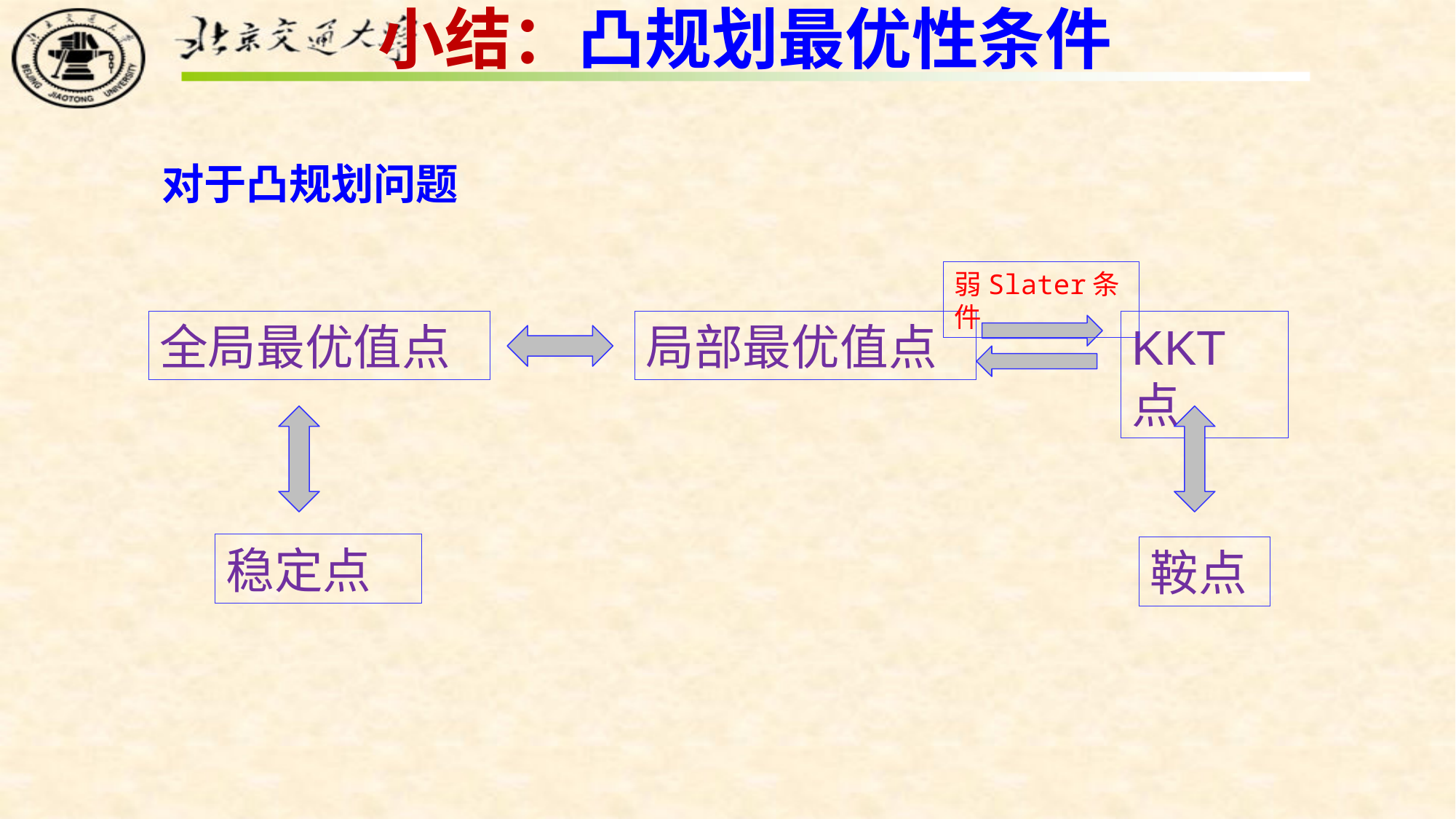

小结：凸规划最优性条件
对于凸规划问题
弱Slater条件
全局最优值点
局部最优值点
KKT点

稳定点
鞍点